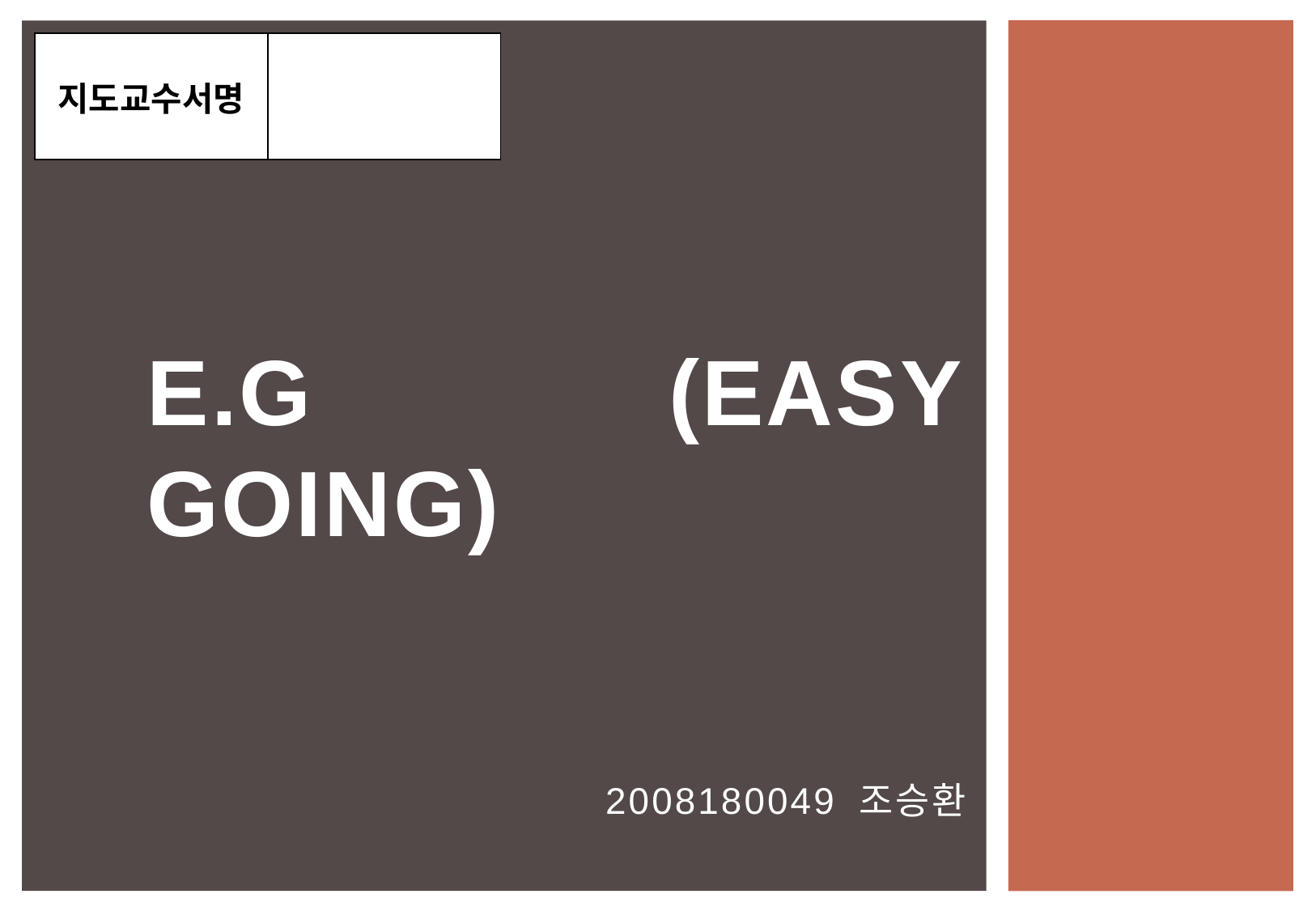

| 지도교수서명 |  |
| --- | --- |
# e.G (easy going)
2008180049 조승환